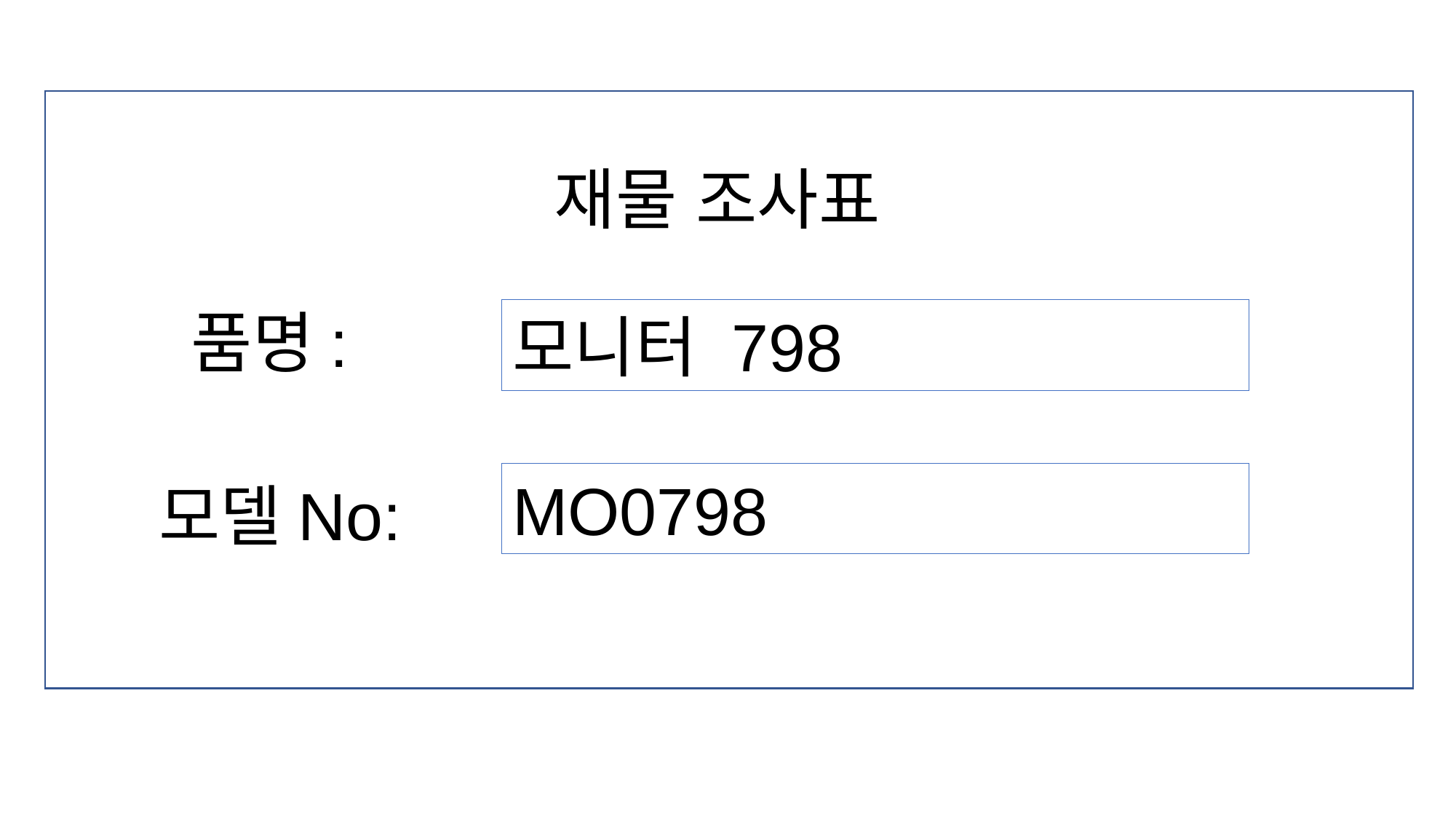

재물 조사표
품명:
모니터 798
MO0798
모델No: